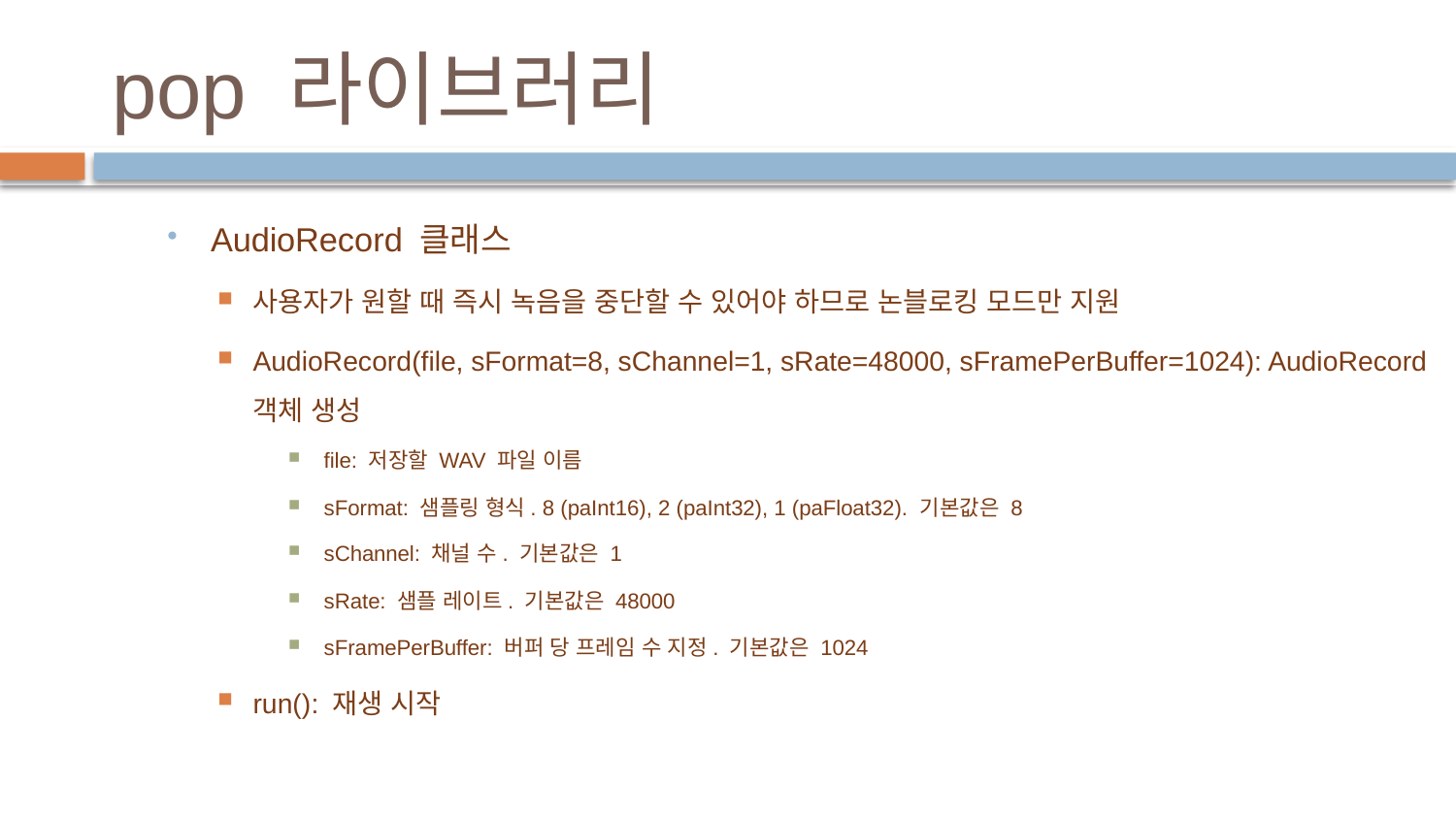

# pop 라이브러리
AudioRecord 클래스
사용자가 원할 때 즉시 녹음을 중단할 수 있어야 하므로 논블로킹 모드만 지원
AudioRecord(file, sFormat=8, sChannel=1, sRate=48000, sFramePerBuffer=1024): AudioRecord 객체 생성
file: 저장할 WAV 파일 이름
sFormat: 샘플링 형식. 8 (paInt16), 2 (paInt32), 1 (paFloat32). 기본값은 8
sChannel: 채널 수. 기본값은 1
sRate: 샘플 레이트. 기본값은 48000
sFramePerBuffer: 버퍼 당 프레임 수 지정. 기본값은 1024
run(): 재생 시작